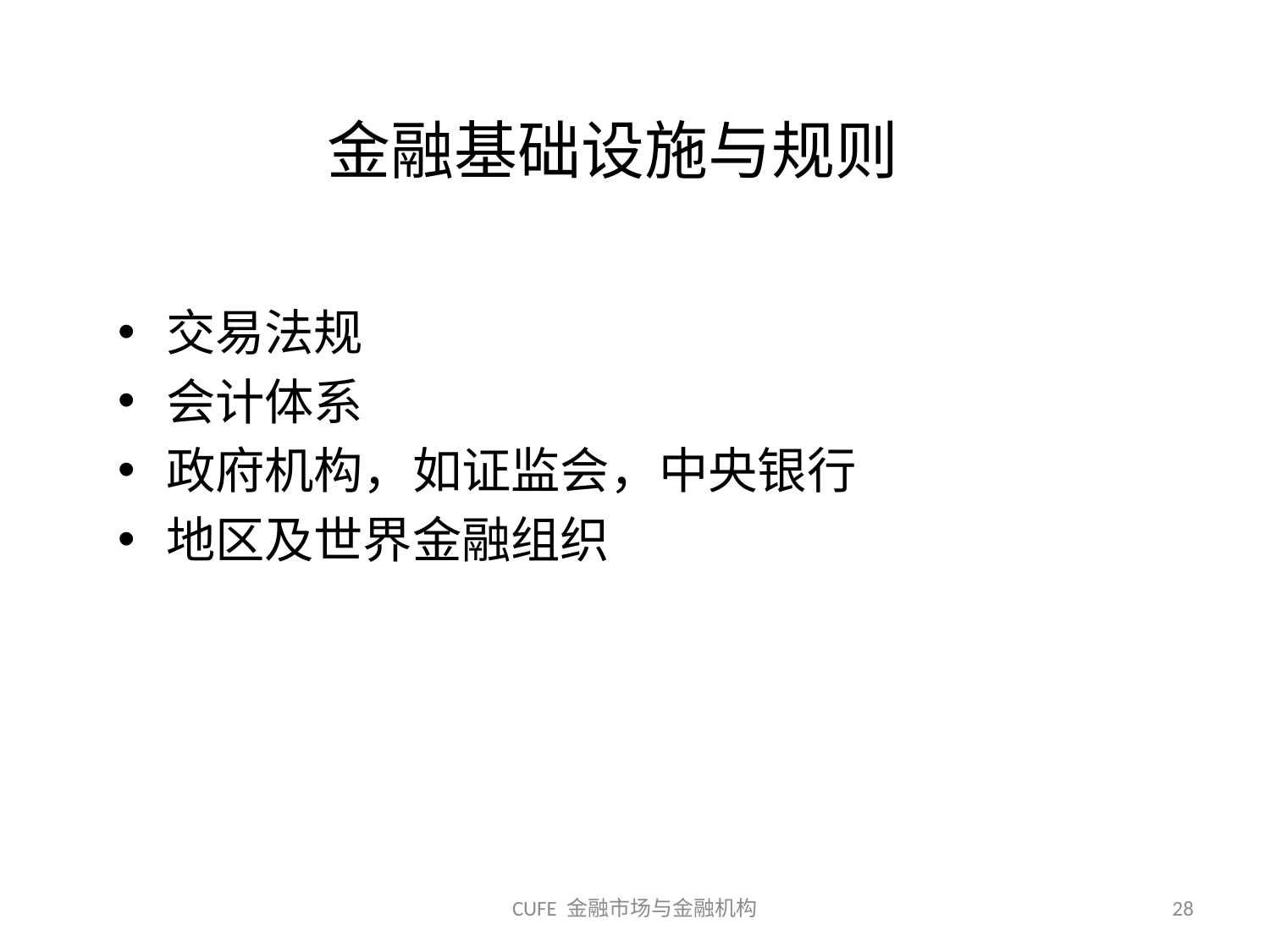

# 金融基础设施与规则
交易法规
会计体系
政府机构，如证监会，中央银行
地区及世界金融组织

CUFE 金融市场与金融机构
28